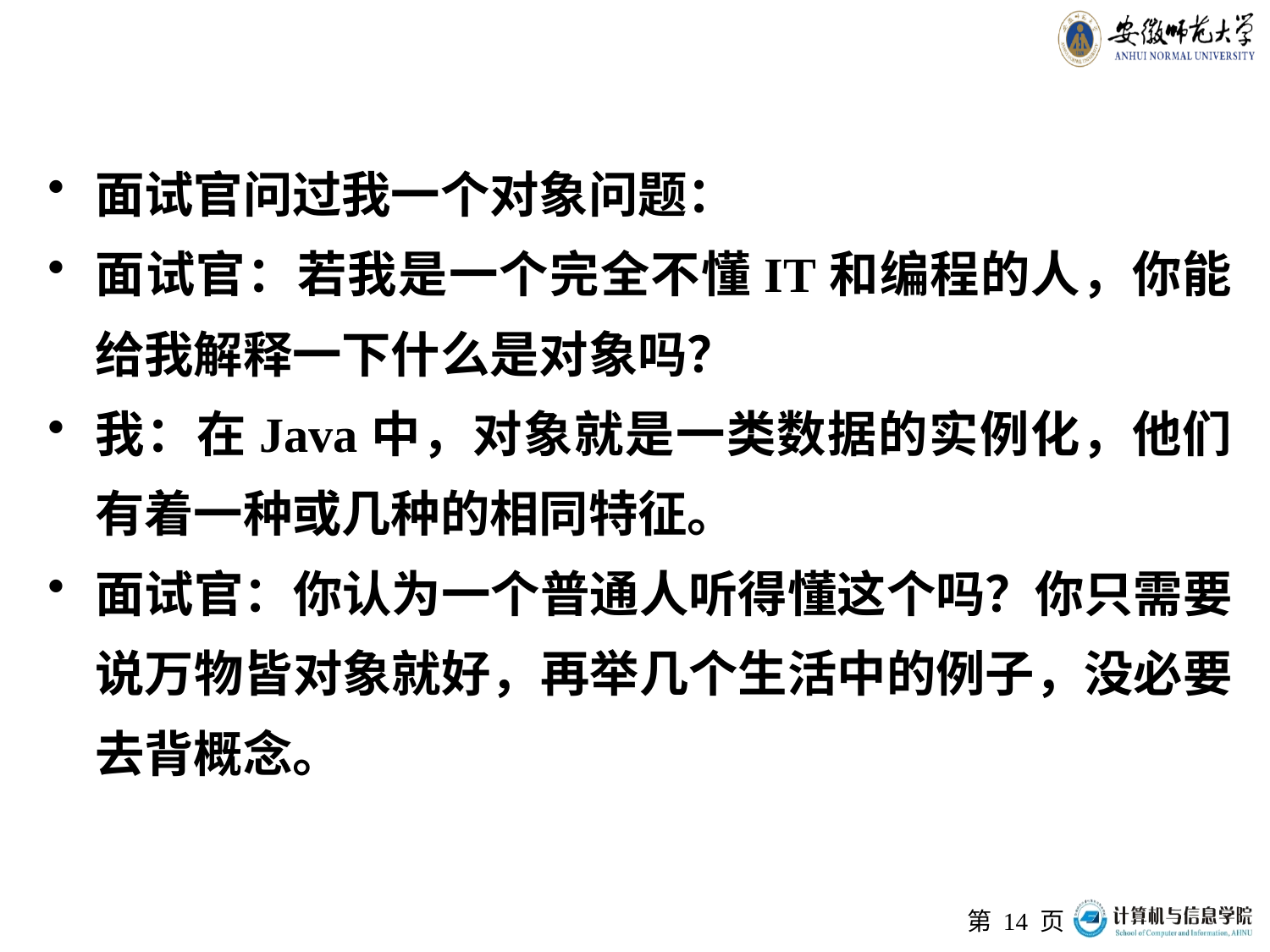

面试官问过我一个对象问题：
面试官：若我是一个完全不懂IT和编程的人，你能给我解释一下什么是对象吗？
我：在Java中，对象就是一类数据的实例化，他们有着一种或几种的相同特征。
面试官：你认为一个普通人听得懂这个吗？你只需要说万物皆对象就好，再举几个生活中的例子，没必要去背概念。
第 14 页